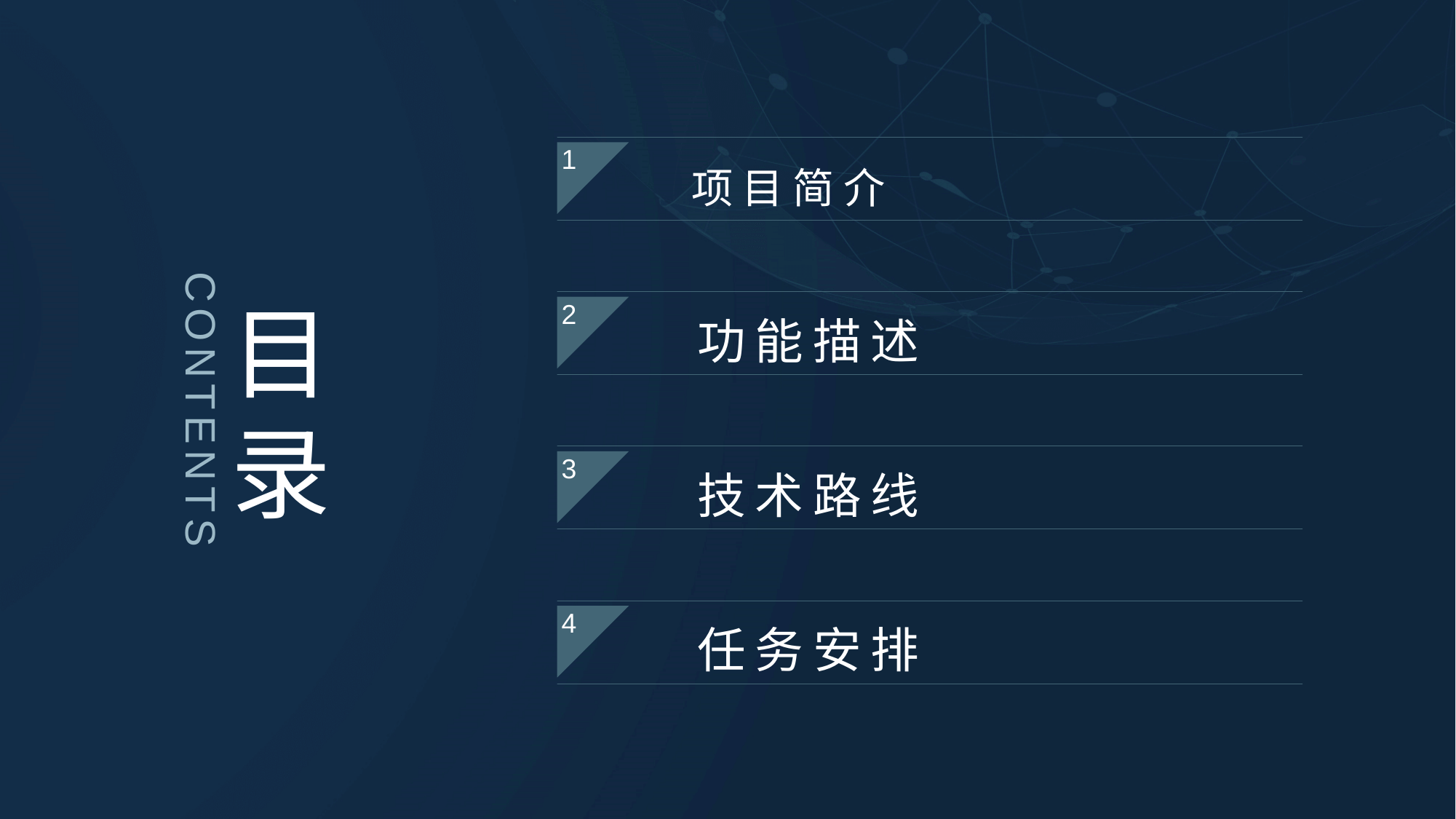

项目简介
1
   功能描述
2
   技术路线
3
   任务安排
4
目
录
CONTENTS